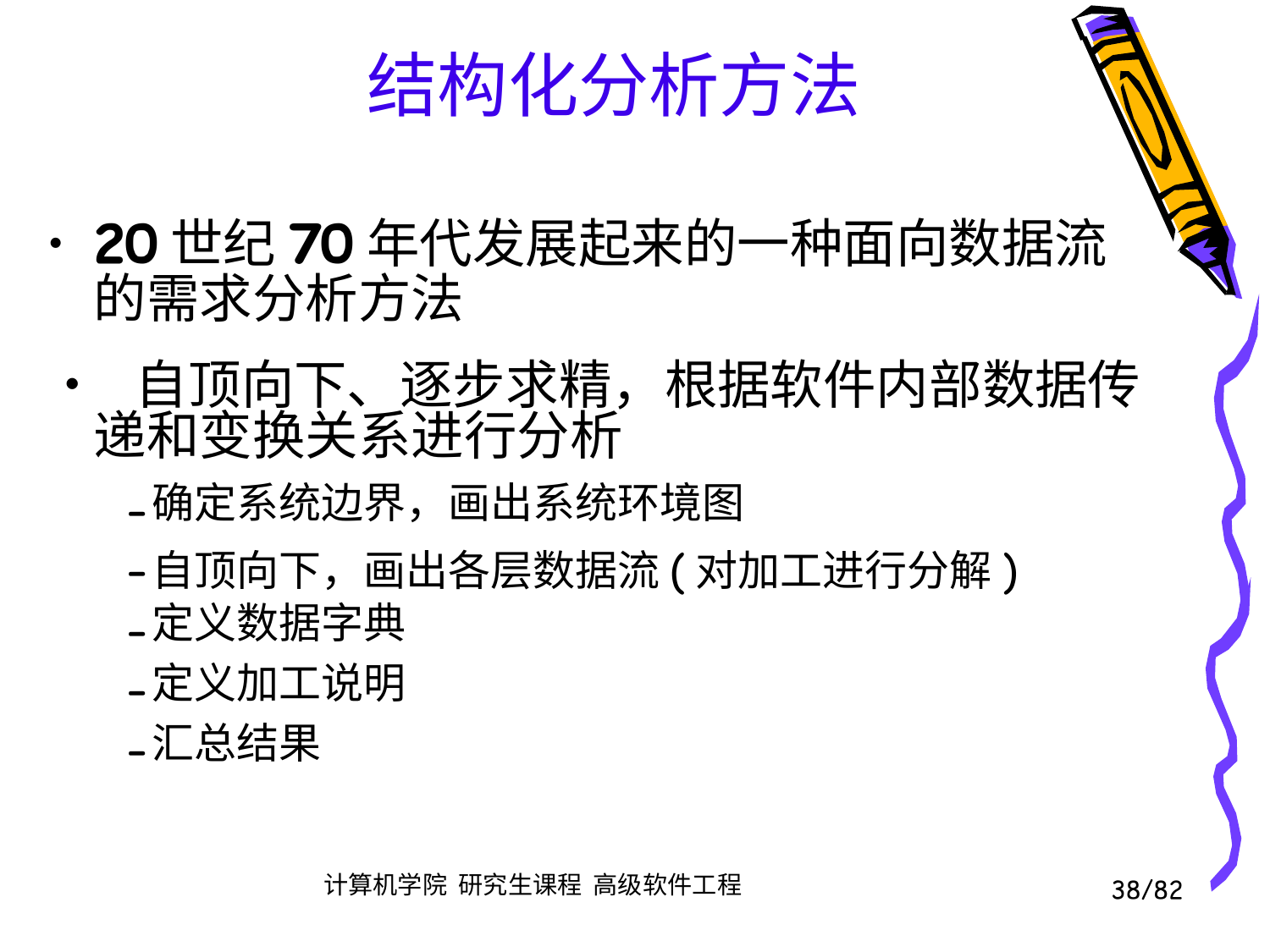

结构化分析方法

•  20世纪70年代发展起来的一种面向数据流
	的需求分析方法
•  自顶向下、逐步求精，根据软件内部数据传
	递和变换关系进行分析

–
–
–
–
–
确定系统边界，画出系统环境图
自顶向下，画出各层数据流(对加工进行分解)
定义数据字典

定义加工说明

汇总结果

38/82
计算机学院  研究生课程  高级软件工程